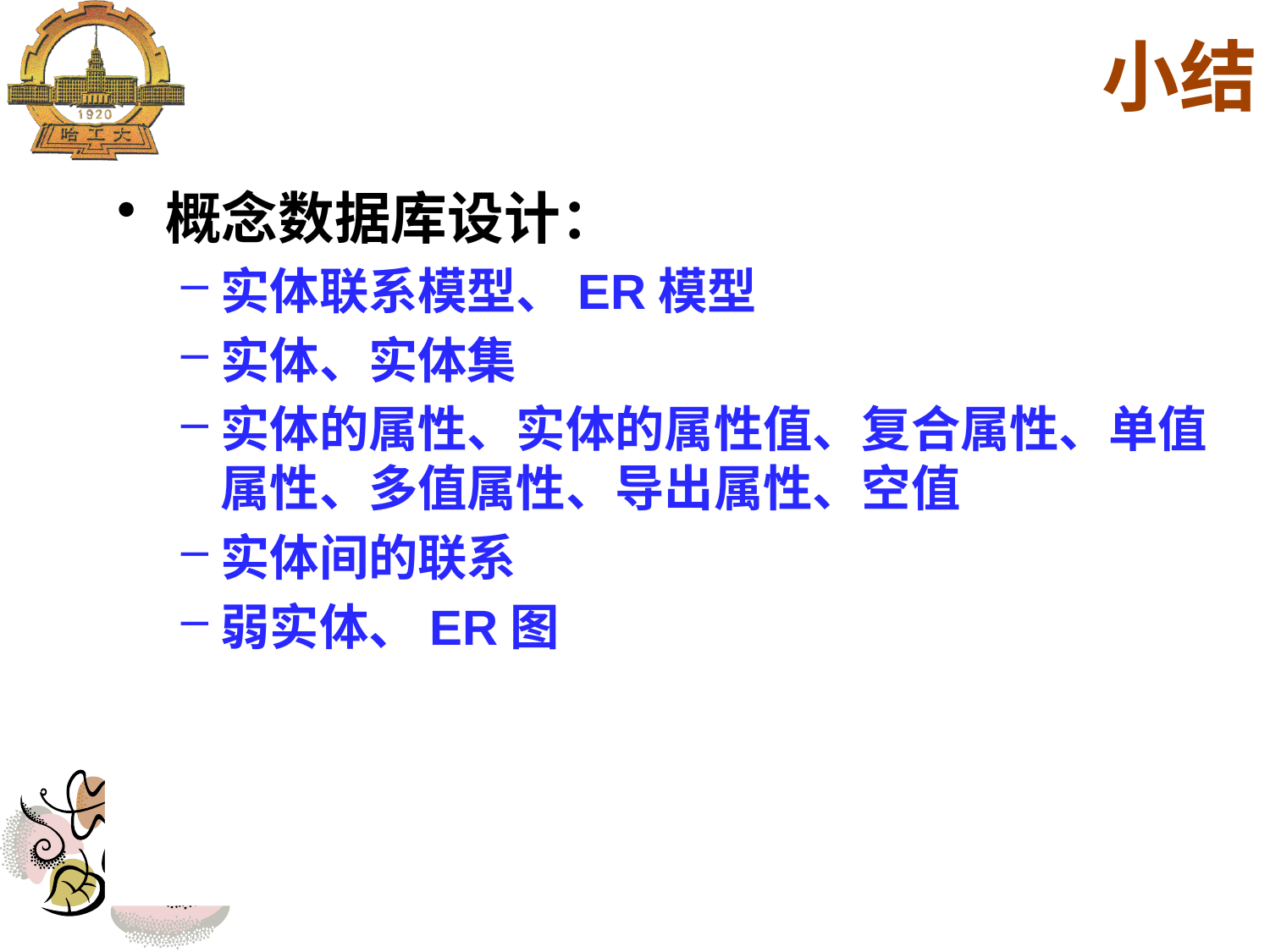

小结
概念数据库设计：
实体联系模型、ER模型
实体、实体集
实体的属性、实体的属性值、复合属性、单值属性、多值属性、导出属性、空值
实体间的联系
弱实体、ER图